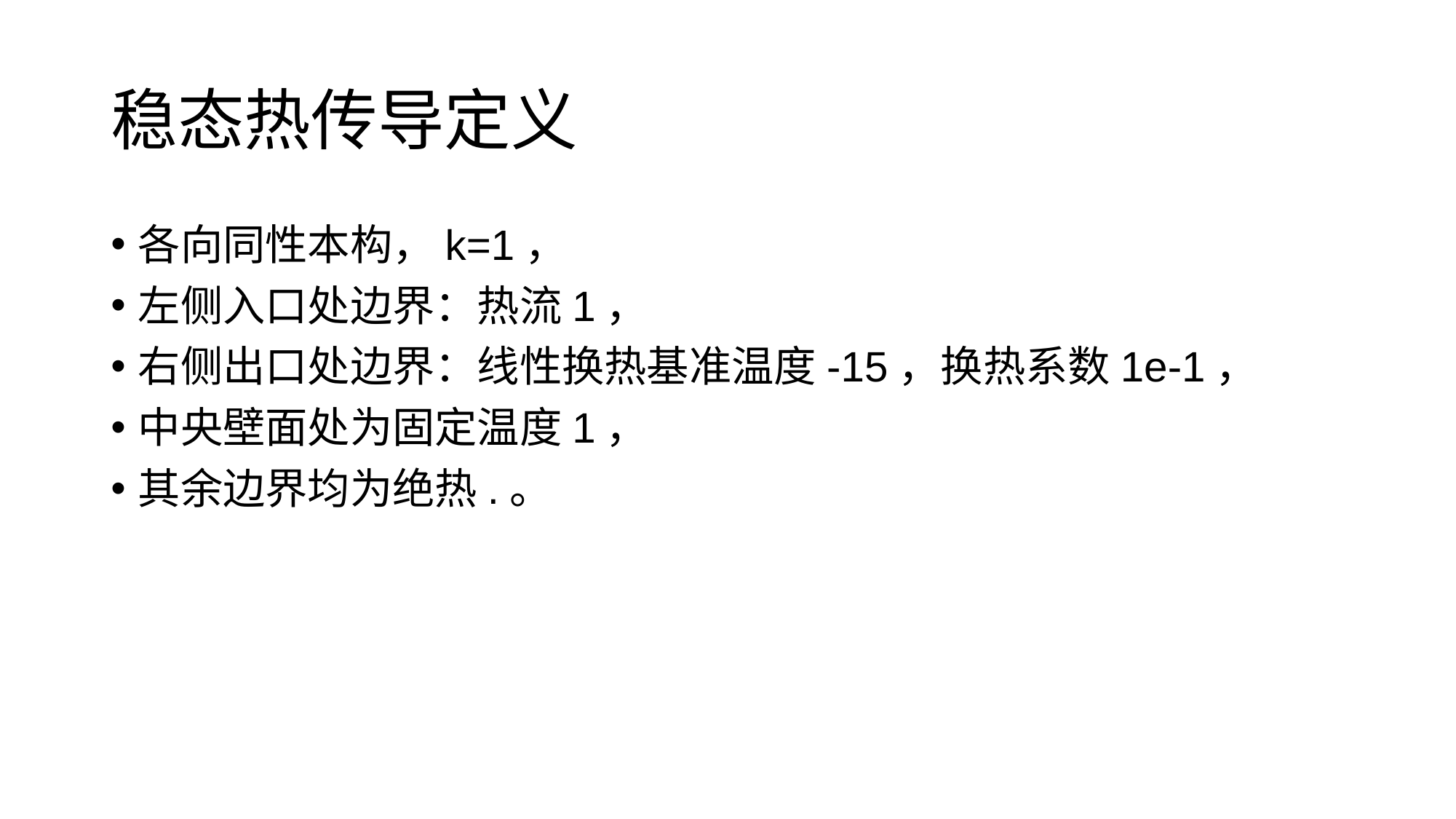

# 稳态热传导定义
各向同性本构，k=1，
左侧入口处边界：热流1，
右侧出口处边界：线性换热基准温度-15，换热系数1e-1，
中央壁面处为固定温度1，
其余边界均为绝热.。